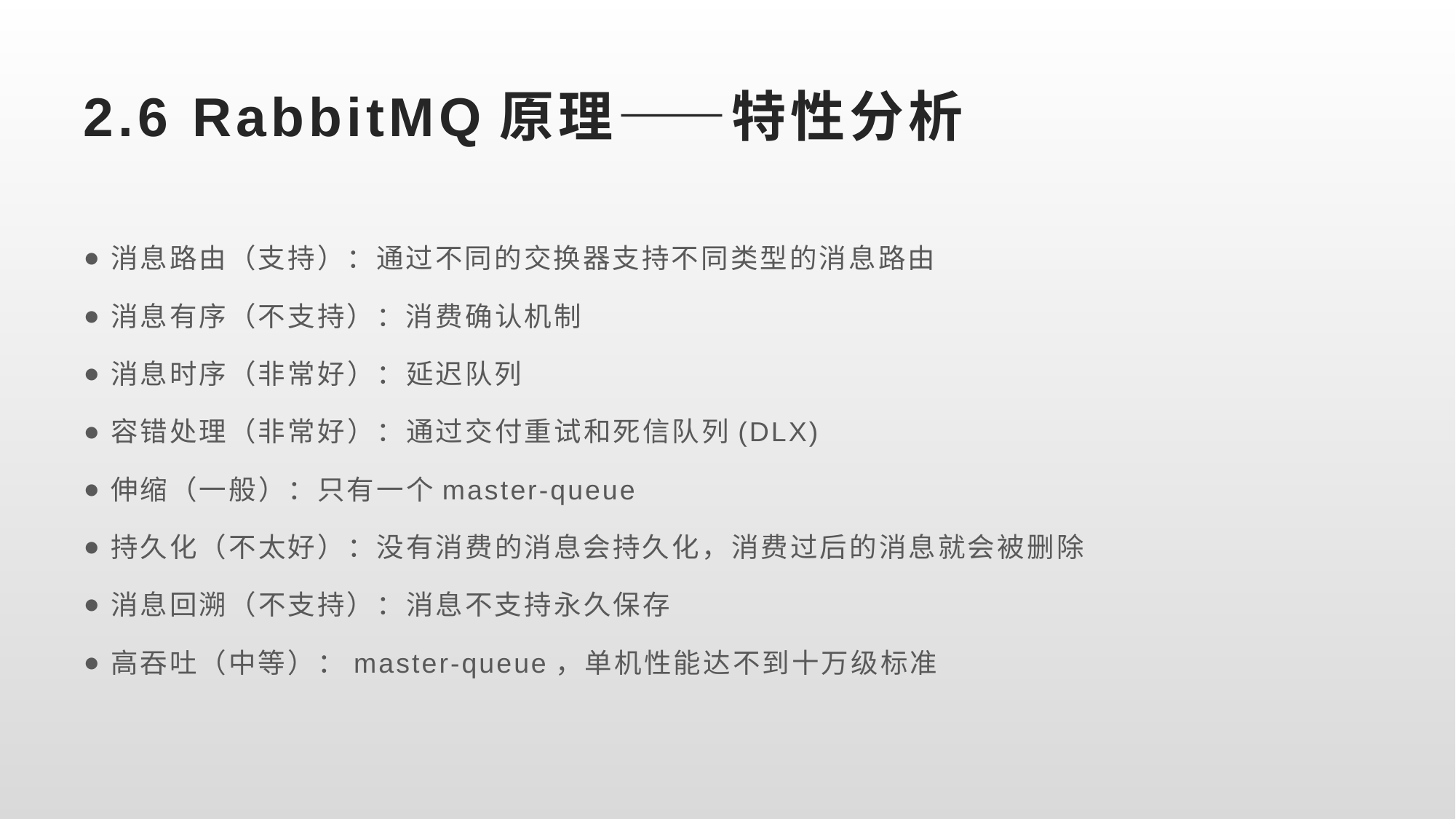

# 2.6 RabbitMQ原理——特性分析

消息路由（支持）：通过不同的交换器支持不同类型的消息路由
消息有序（不支持）：消费确认机制
消息时序（非常好）：延迟队列
容错处理（非常好）：通过交付重试和死信队列(DLX)
伸缩（一般）：只有一个master-queue
持久化（不太好）：没有消费的消息会持久化，消费过后的消息就会被删除
消息回溯（不支持）：消息不支持永久保存
高吞吐（中等）：master-queue，单机性能达不到十万级标准